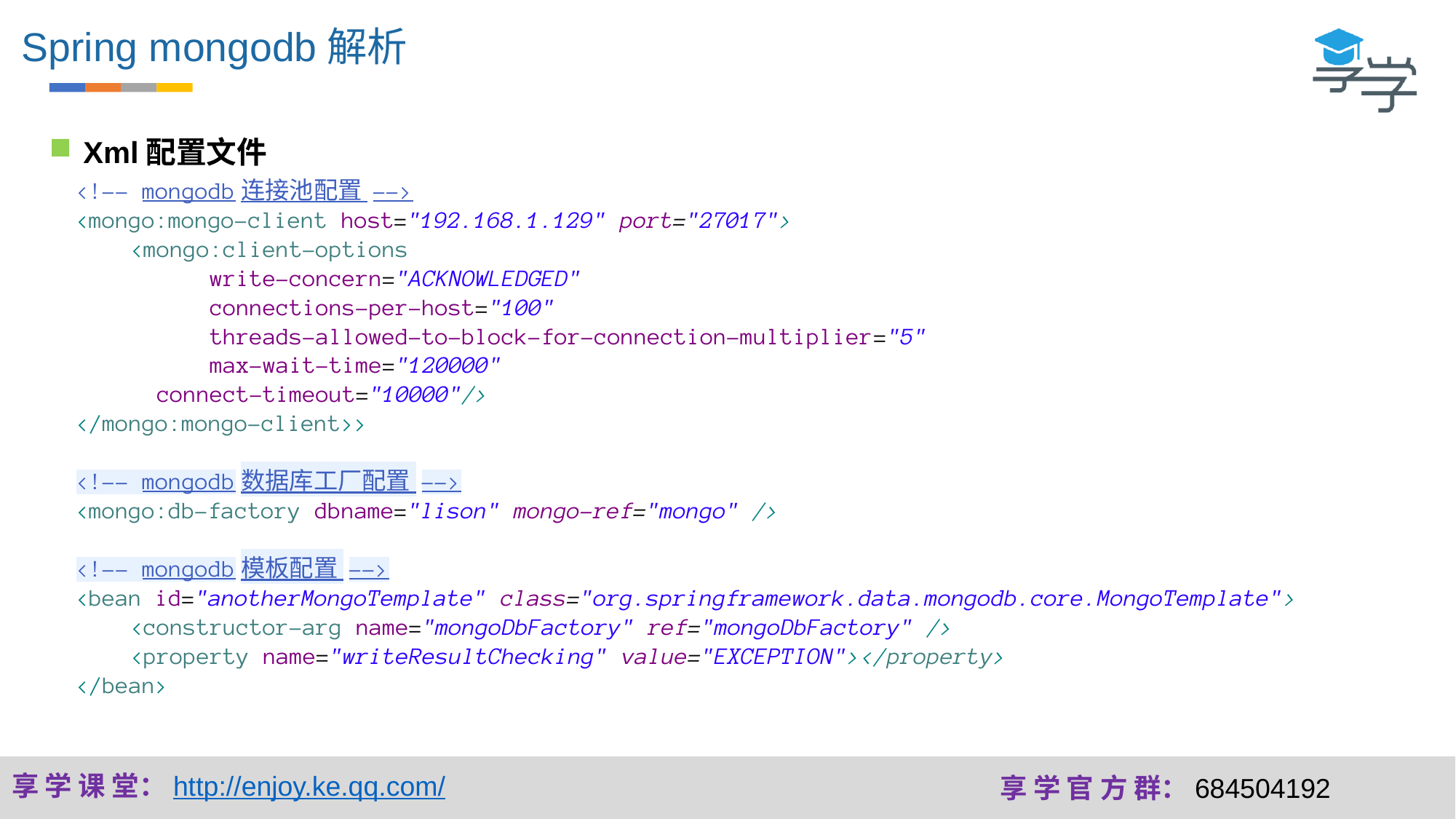

Spring mongodb解析

Xml配置文件
<!-- mongodb连接池配置 -->
<mongo:mongo-client host="192.168.1.129" port="27017">
<mongo:client-options
      write-concern="ACKNOWLEDGED"
      connections-per-host="100"
      threads-allowed-to-block-for-connection-multiplier="5"
      max-wait-time="120000"
  connect-timeout="10000"/>
</mongo:mongo-client>>

<!-- mongodb数据库工厂配置 -->
<mongo:db-factory dbname="lison" mongo-ref="mongo" />

<!-- mongodb模板配置 -->
<bean id="anotherMongoTemplate" class="org.springframework.data.mongodb.core.MongoTemplate">
<constructor-arg name="mongoDbFactory" ref="mongoDbFactory" />
<property name="writeResultChecking" value="EXCEPTION"></property>
</bean>